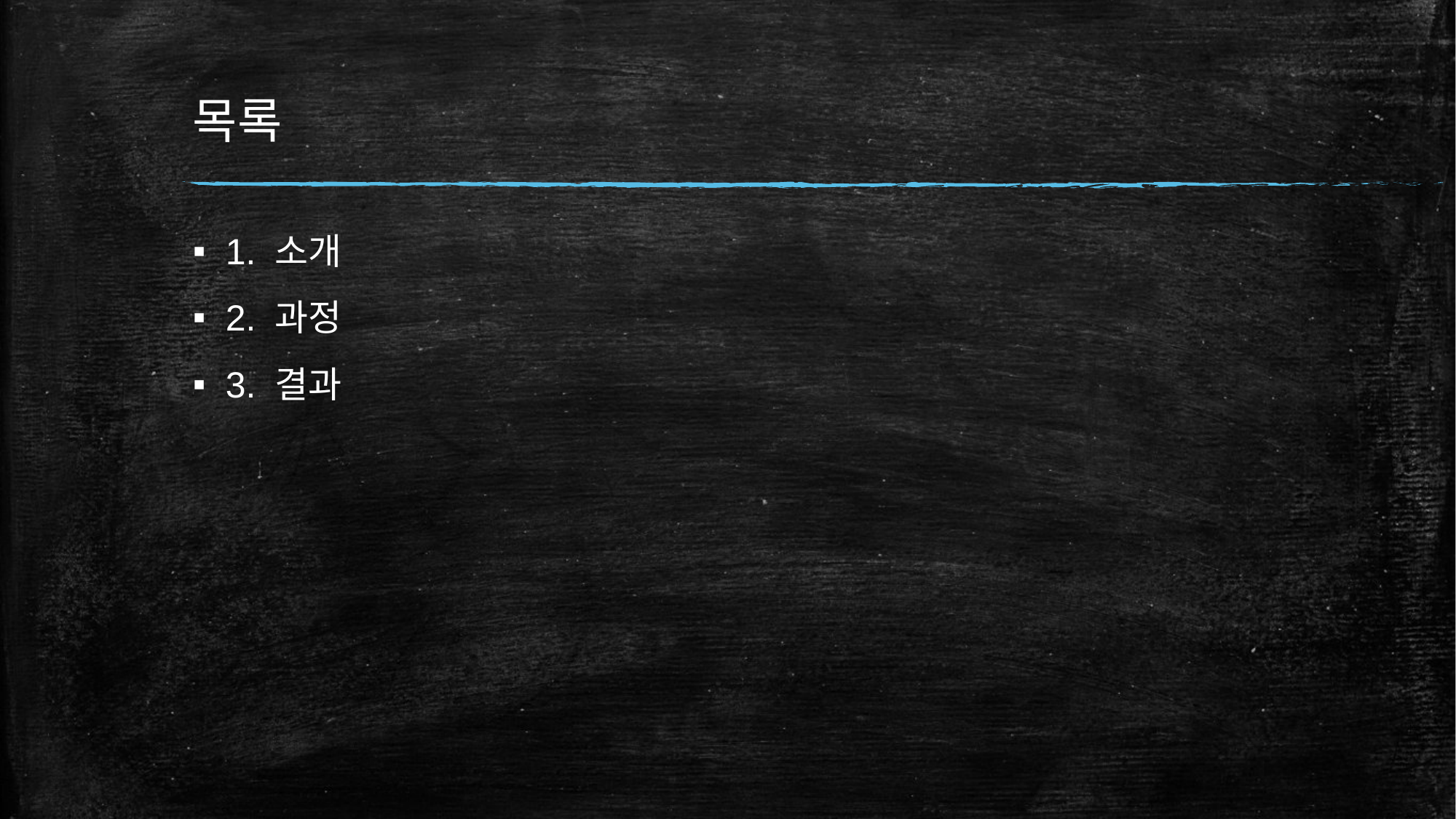

# 목록
1. 소개
2. 과정
3. 결과